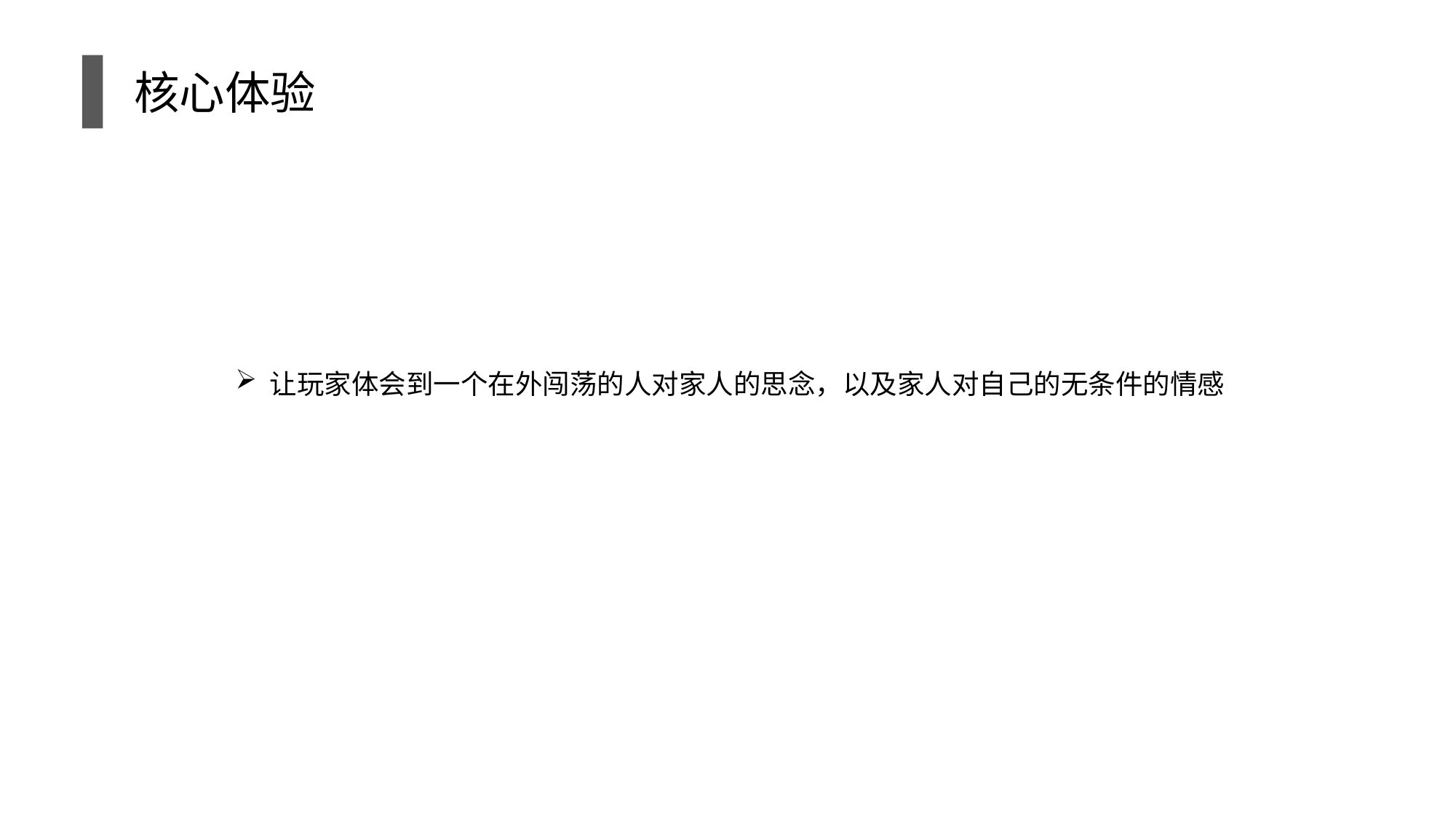

核心体验
让玩家体会到一个在外闯荡的人对家人的思念，以及家人对自己的无条件的情感